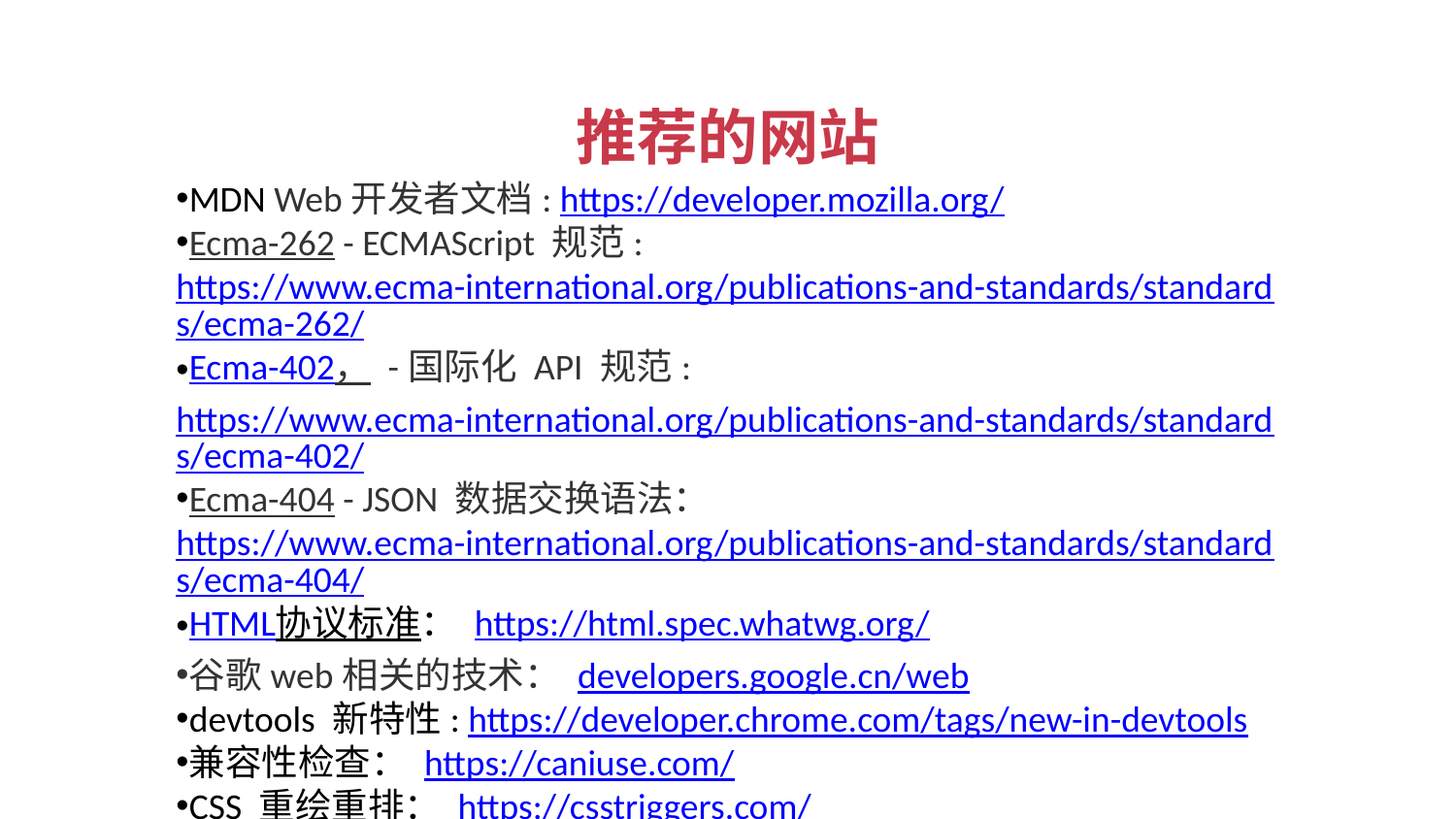

推荐的网站
MDN Web开发者文档: https://developer.mozilla.org/
Ecma-262 - ECMAScript 规范: https://www.ecma-international.org/publications-and-standards/standards/ecma-262/
Ecma-402， -国际化 API 规范: https://www.ecma-international.org/publications-and-standards/standards/ecma-402/
Ecma-404 - JSON 数据交换语法：https://www.ecma-international.org/publications-and-standards/standards/ecma-404/
HTML协议标准： https://html.spec.whatwg.org/
谷歌web相关的技术： developers.google.cn/web
devtools 新特性: https://developer.chrome.com/tags/new-in-devtools
兼容性检查： https://caniuse.com/
CSS 重绘重排： https://csstriggers.com/